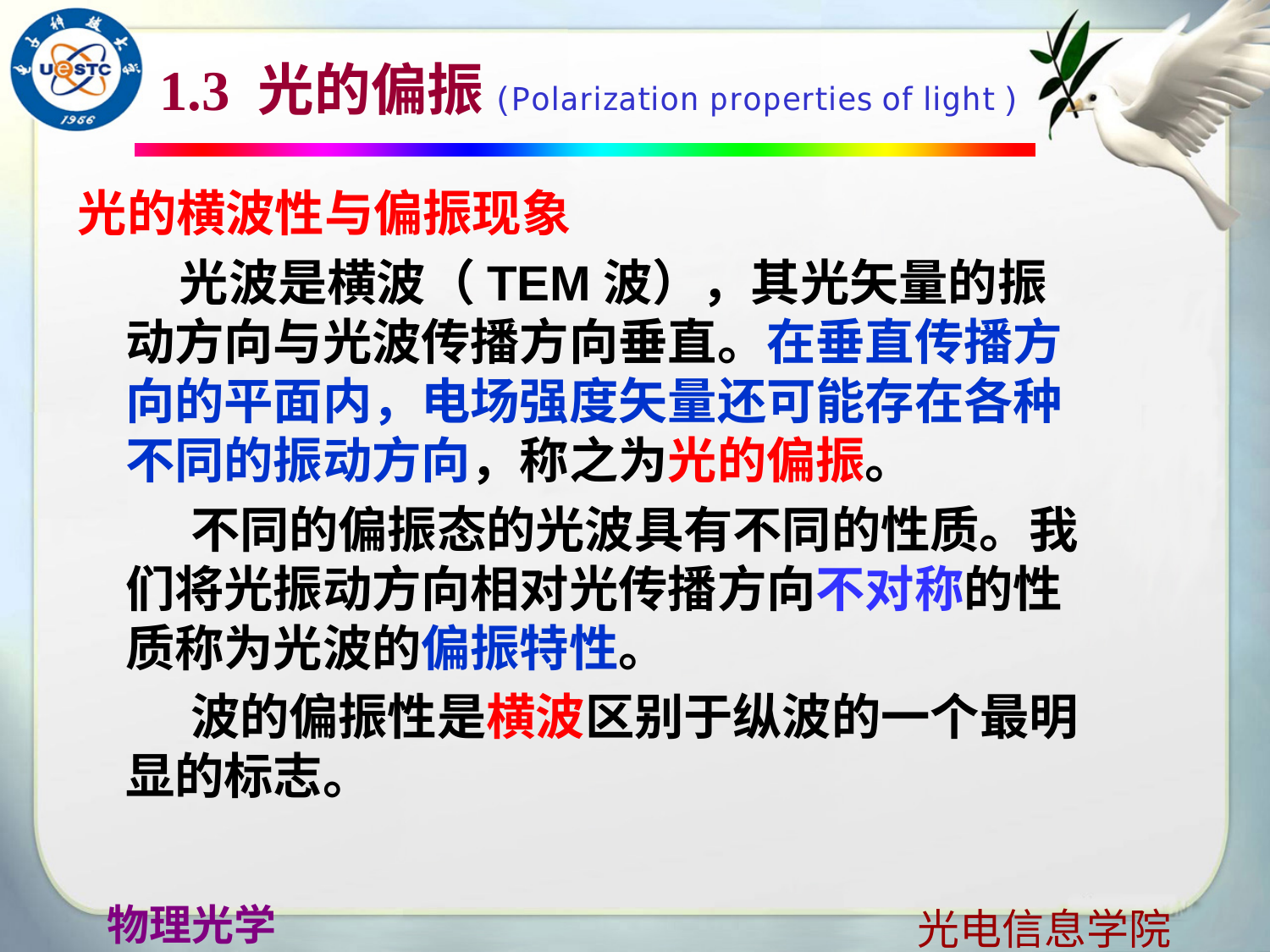

# 1.3 光的偏振(Polarization properties of light )
光的横波性与偏振现象
        光波是横波（TEM波），其光矢量的振动方向与光波传播方向垂直。在垂直传播方向的平面内，电场强度矢量还可能存在各种不同的振动方向，称之为光的偏振。
         不同的偏振态的光波具有不同的性质。我们将光振动方向相对光传播方向不对称的性质称为光波的偏振特性。
         波的偏振性是横波区别于纵波的一个最明显的标志。